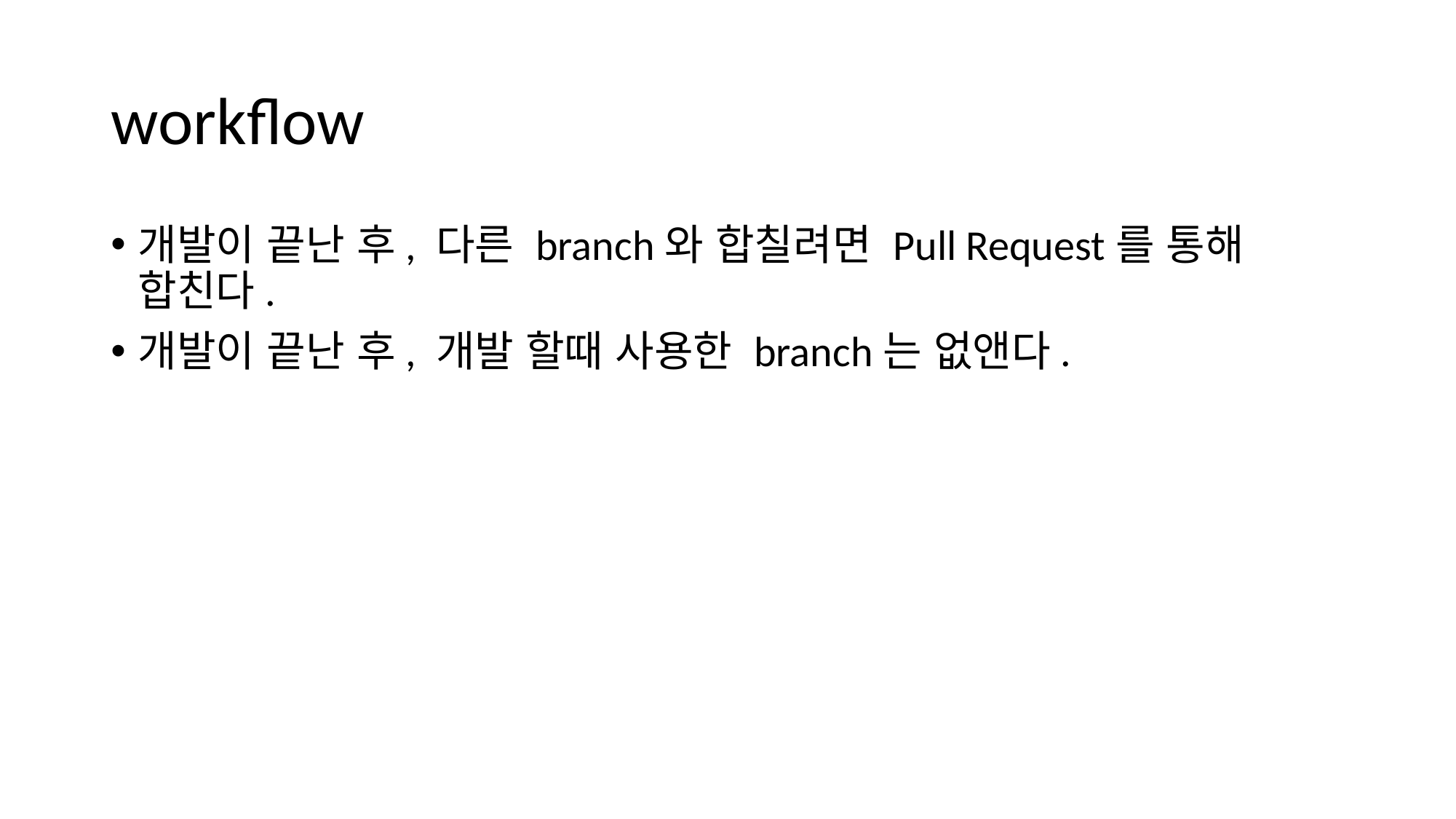

# workflow
개발이 끝난 후, 다른 branch와 합칠려면 Pull Request를 통해 합친다.
개발이 끝난 후, 개발 할때 사용한 branch는 없앤다.